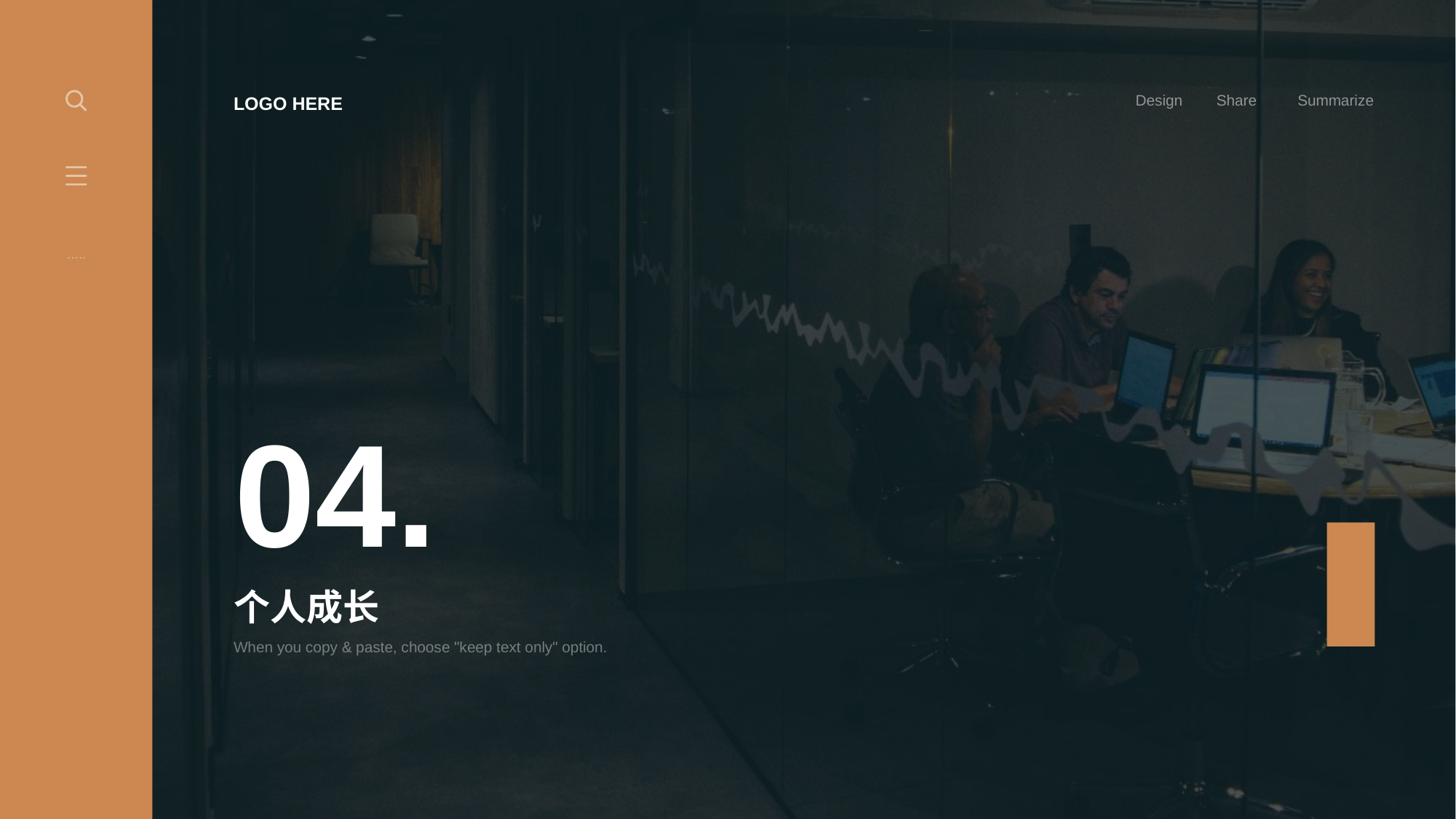

Design
Share
Summarize
LOGO HERE

…..
04.

# 个人成长
When you copy & paste, choose "keep text only" option.